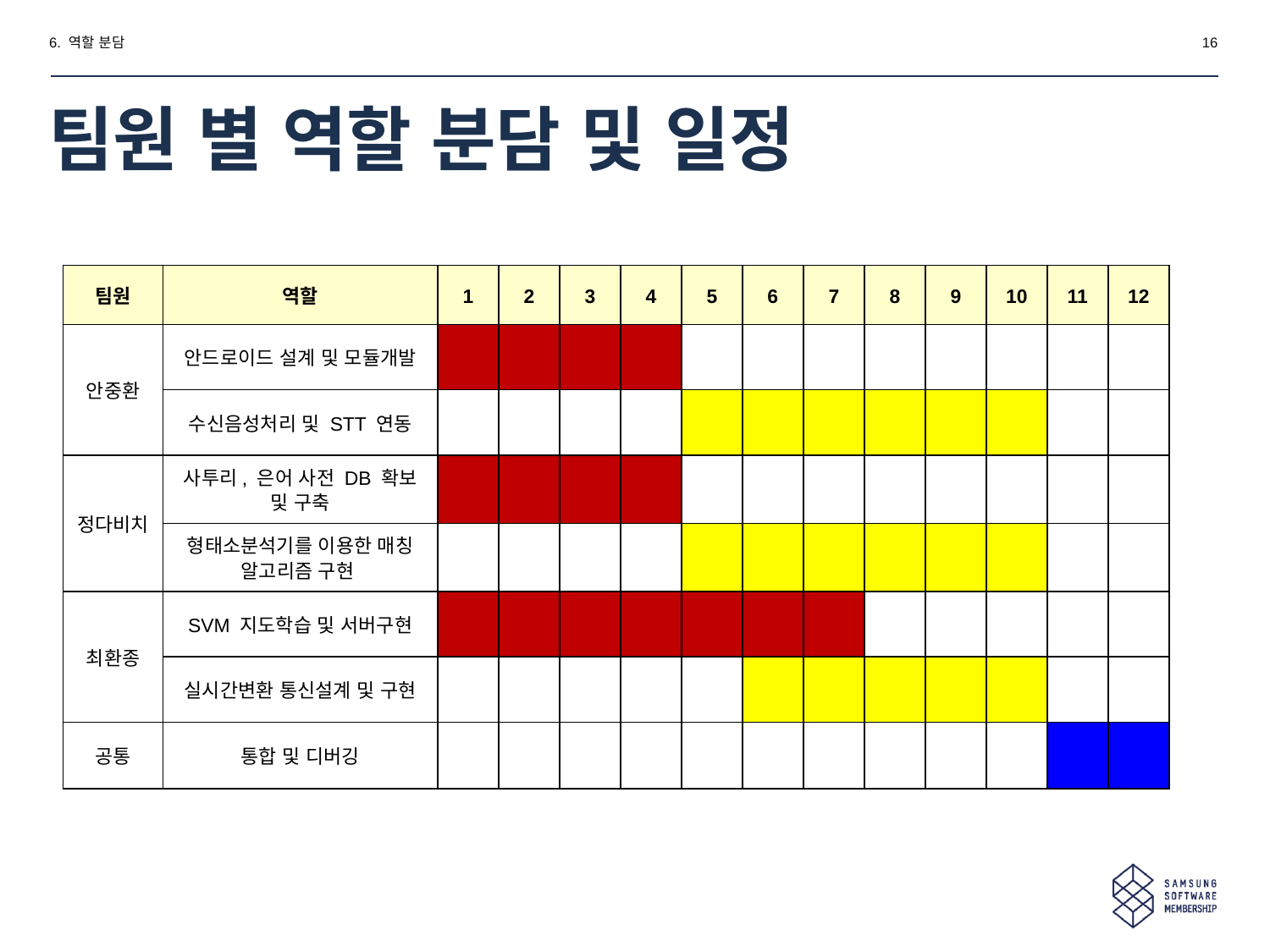

6. 역할 분담
16
# 팀원 별 역할 분담 및 일정
| 팀원 | 역할 | 1 | 2 | 3 | 4 | 5 | 6 | 7 | 8 | 9 | 10 | 11 | 12 |
| --- | --- | --- | --- | --- | --- | --- | --- | --- | --- | --- | --- | --- | --- |
| 안중환 | 안드로이드 설계 및 모듈개발 |  |  |  |  |  |  |  |  |  |  |  |  |
|  | 수신음성처리 및 STT 연동 |  |  |  |  |  |  |  |  |  |  |  |  |
| 정다비치 | 사투리, 은어 사전 DB 확보 및 구축 |  |  |  |  |  |  |  |  |  |  |  |  |
|  | 형태소분석기를 이용한 매칭 알고리즘 구현 |  |  |  |  |  |  |  |  |  |  |  |  |
| 최환종 | SVM 지도학습 및 서버구현 |  |  |  |  |  |  |  |  |  |  |  |  |
|  | 실시간변환 통신설계 및 구현 |  |  |  |  |  |  |  |  |  |  |  |  |
| 공통 | 통합 및 디버깅 |  |  |  |  |  |  |  |  |  |  |  |  |